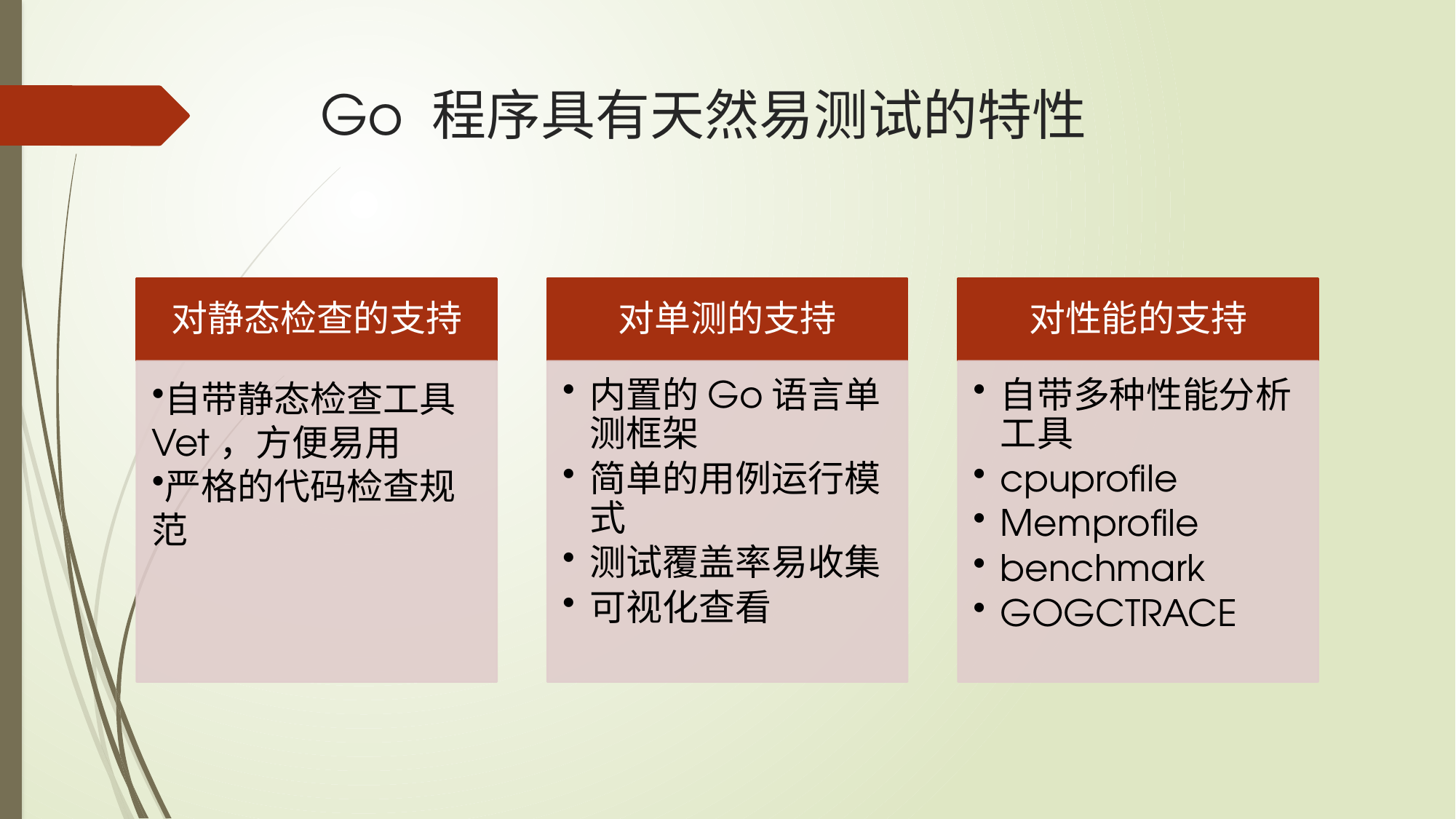

# Go 程序具有天然易测试的特性
对静态检查的支持
自带静态检查工具Vet，方便易用
严格的代码检查规范
对单测的支持
内置的Go语言单测框架
简单的用例运行模式
测试覆盖率易收集
可视化查看
对性能的支持
自带多种性能分析工具
cpuprofile
Memprofile
benchmark
GOGCTRACE